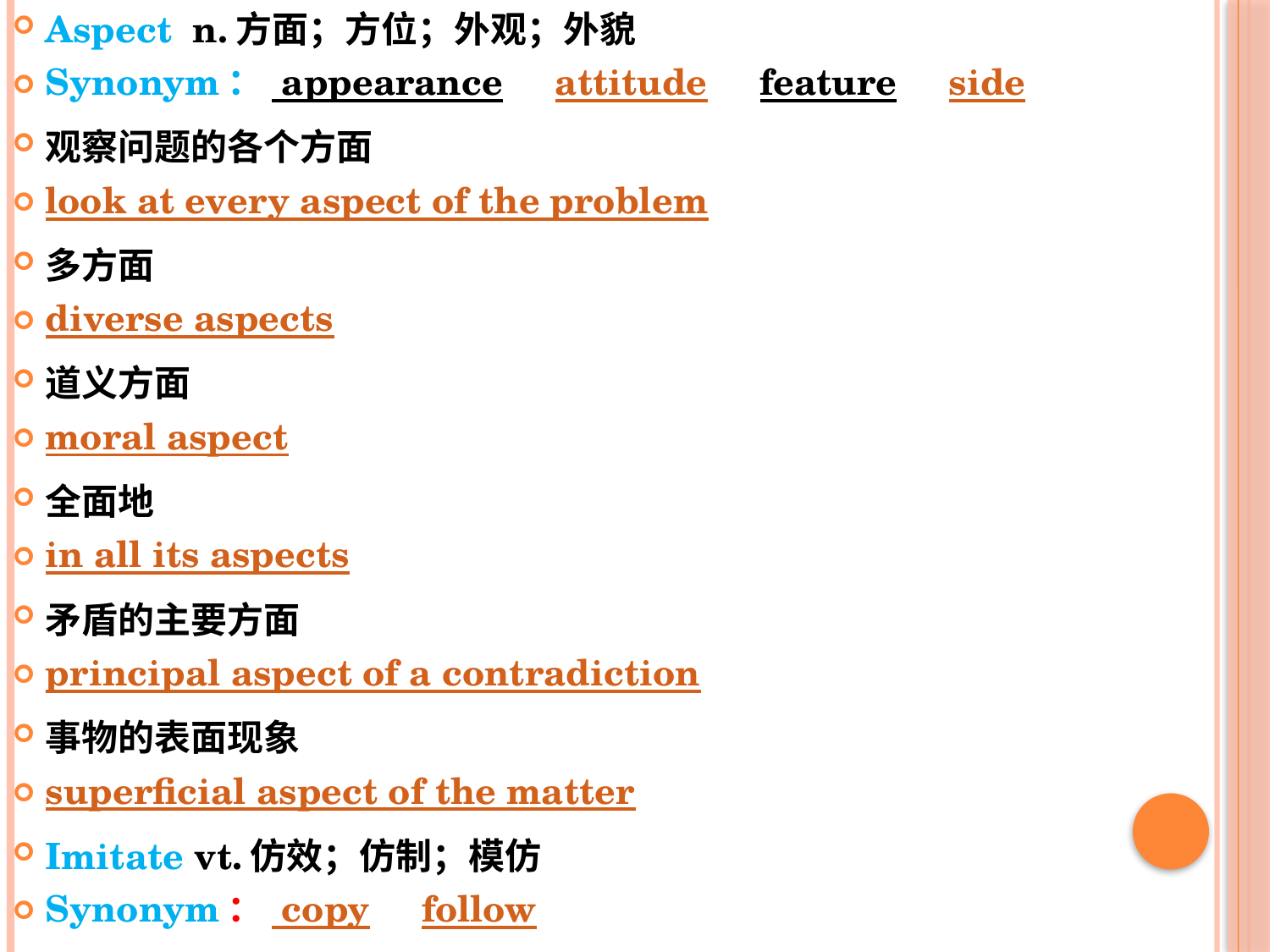

Aspect  n.方面；方位；外观；外貌
Synonym： appearance　 attitude　 feature　 side
观察问题的各个方面
look at every aspect of the problem
多方面
diverse aspects
道义方面
moral aspect
全面地
in all its aspects
矛盾的主要方面
principal aspect of a contradiction
事物的表面现象
superficial aspect of the matter
Imitate vt.仿效；仿制；模仿
Synonym： copy　 follow